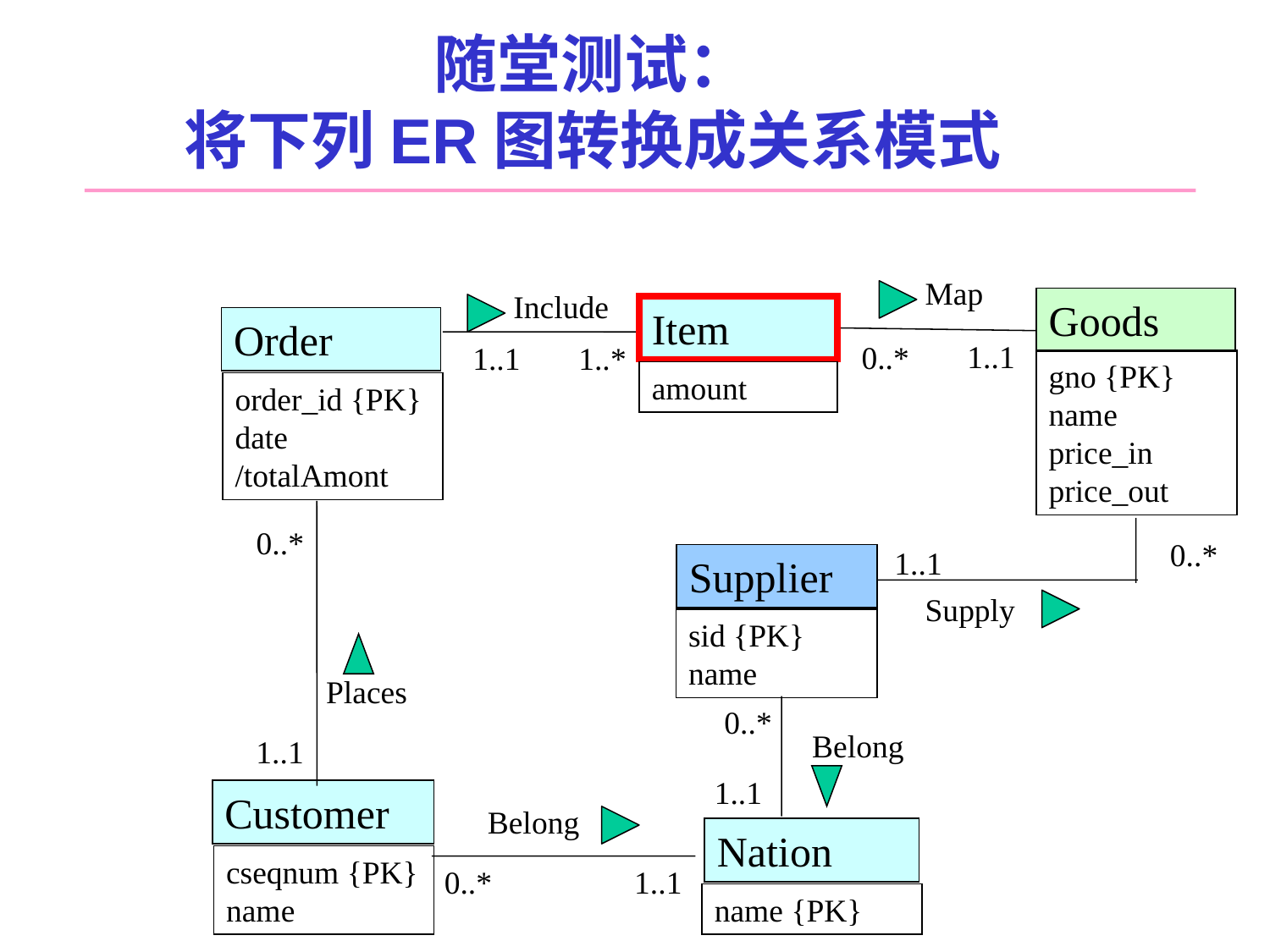

# 随堂测试： 将下列ER图转换成关系模式

Map
Include

Goods

Item
amount
Order
order_id {PK}
date
/totalAmont

1..1
0..*

1..1
1..*
gno {PK}
name
price_in
price_out

0..*

0..*
1..1
Supplier

Supply

sid {PK}
name

Places
0..*

Belong
1..1

1..1
Customer
Belong

Nation
cseqnum {PK}
name

0..*
1..1
name {PK}